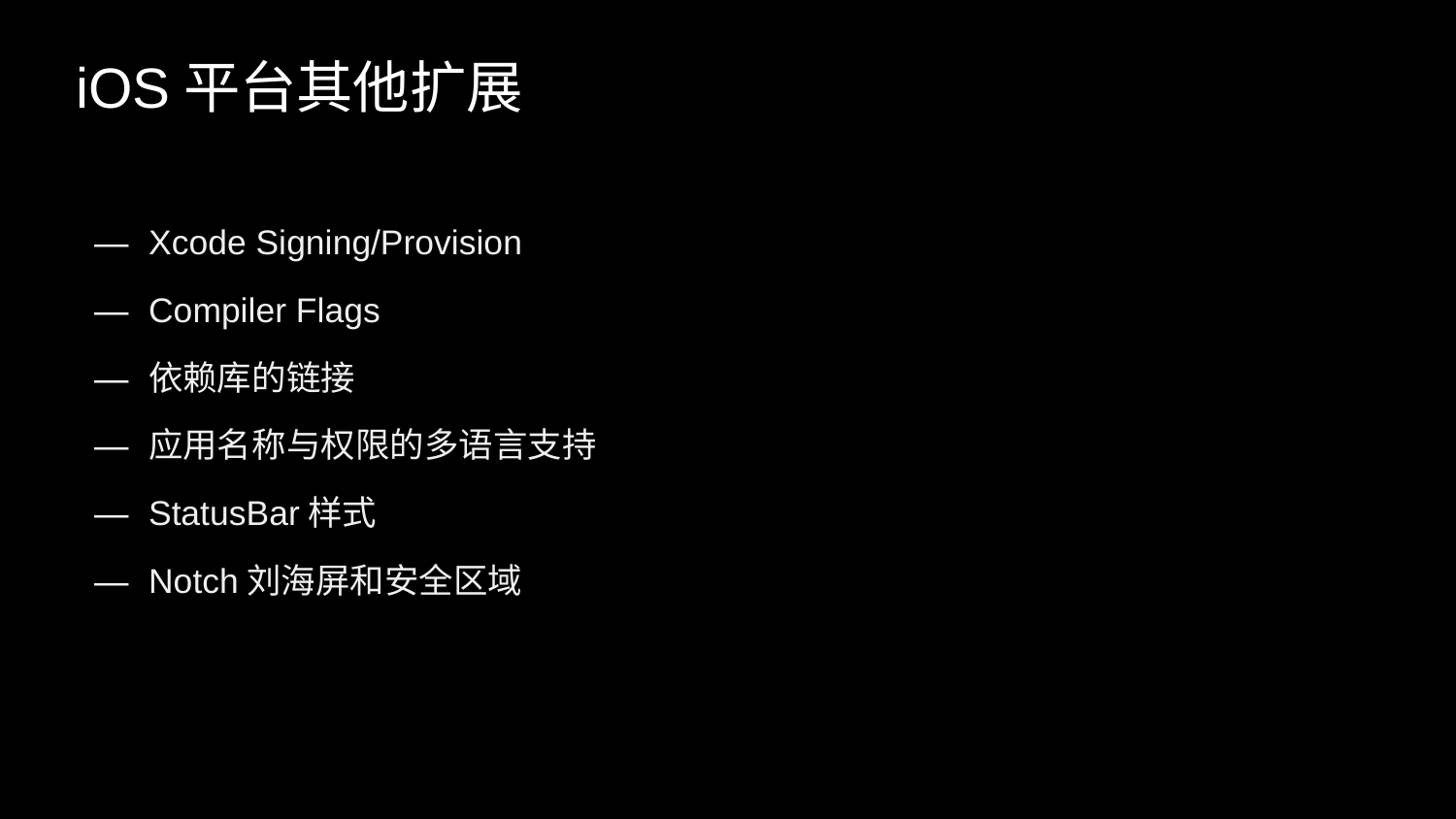

# iOS平台其他扩展
Xcode Signing/Provision
Compiler Flags
依赖库的链接
应用名称与权限的多语言支持
StatusBar样式
Notch刘海屏和安全区域